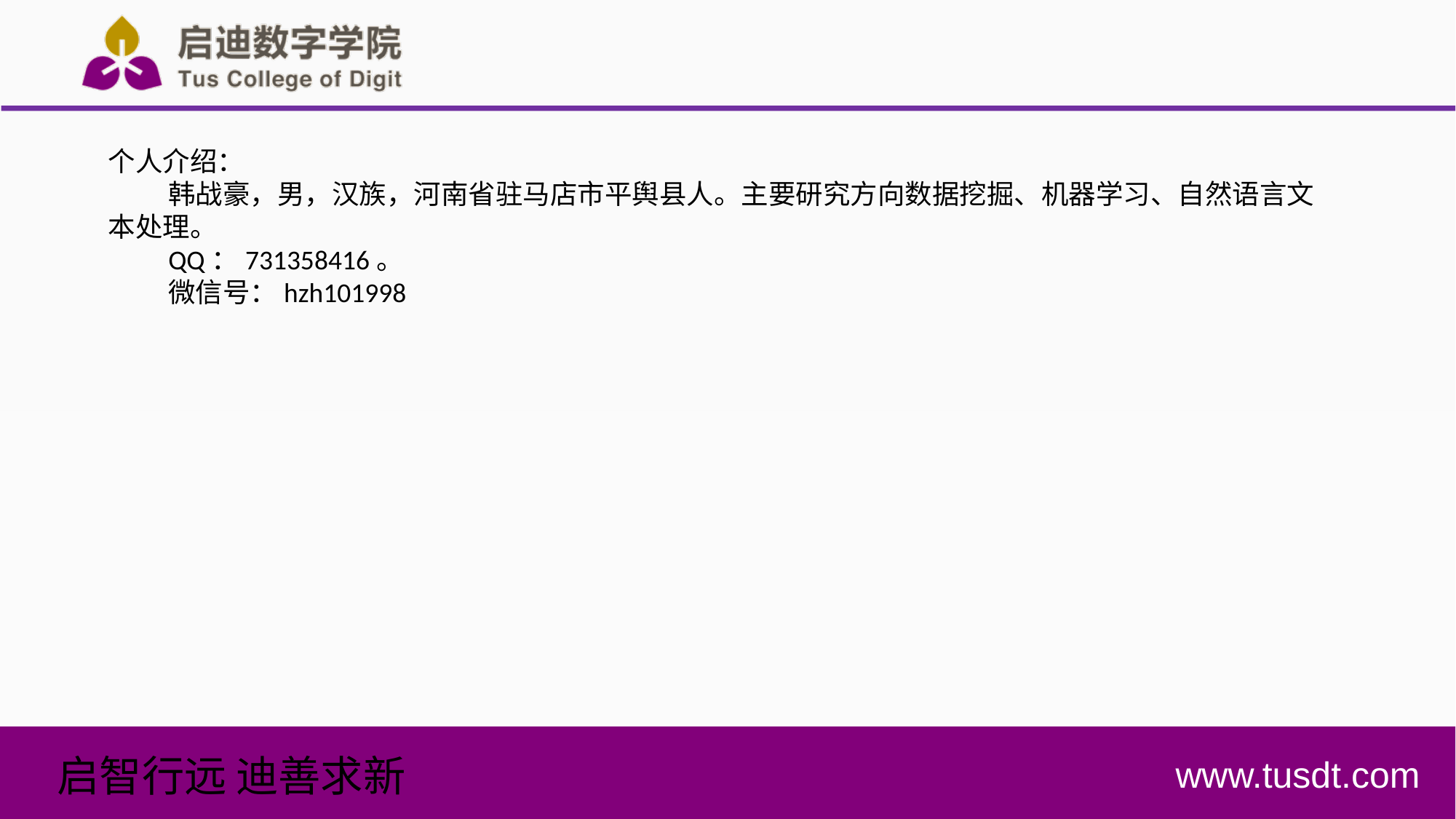

个人介绍：
韩战豪，男，汉族，河南省驻马店市平舆县人。主要研究方向数据挖掘、机器学习、自然语言文本处理。
QQ：731358416。
微信号：hzh101998